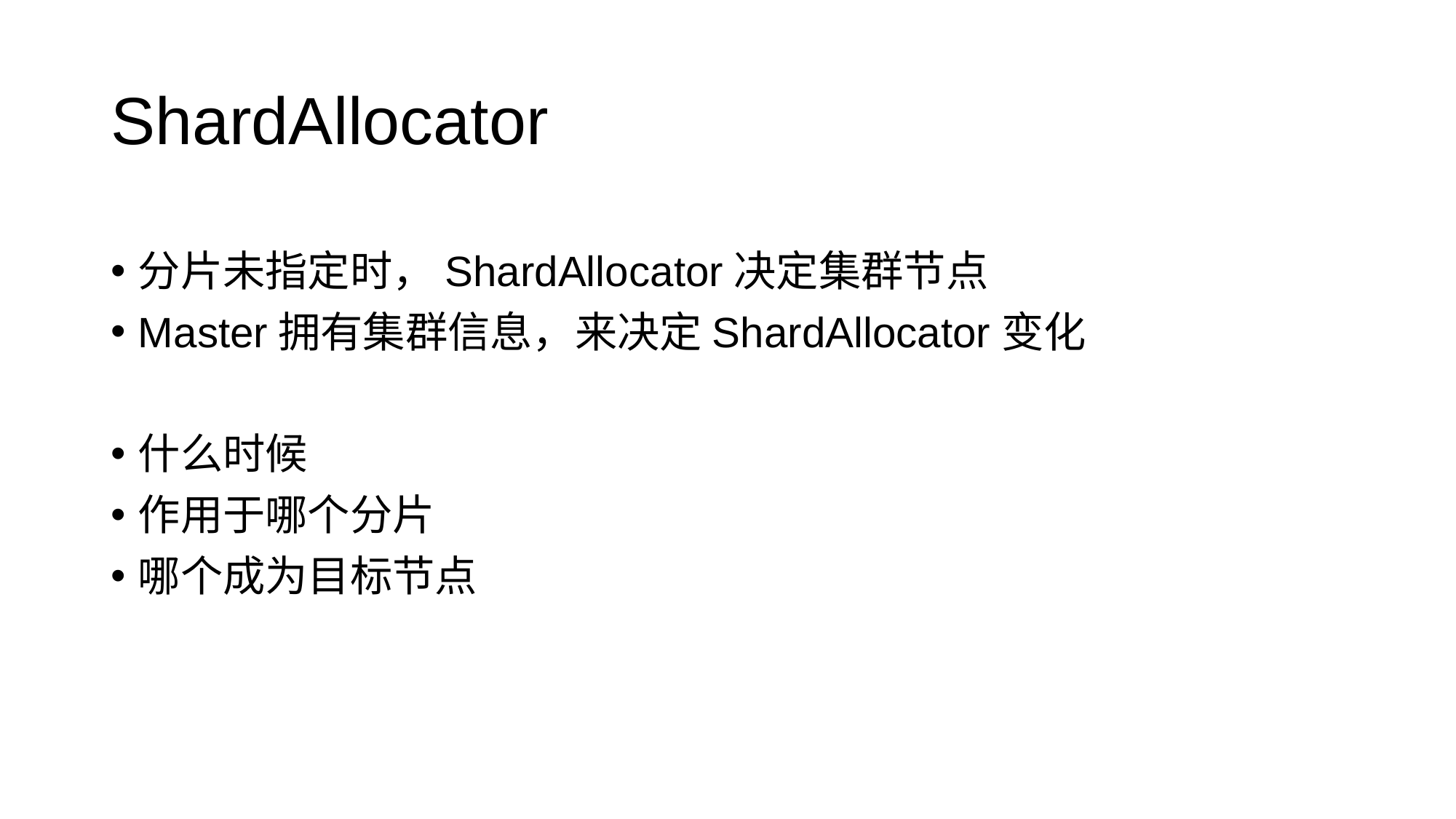

# ShardAllocator
分片未指定时，ShardAllocator决定集群节点
Master拥有集群信息，来决定ShardAllocator变化

什么时候
作用于哪个分片
哪个成为目标节点